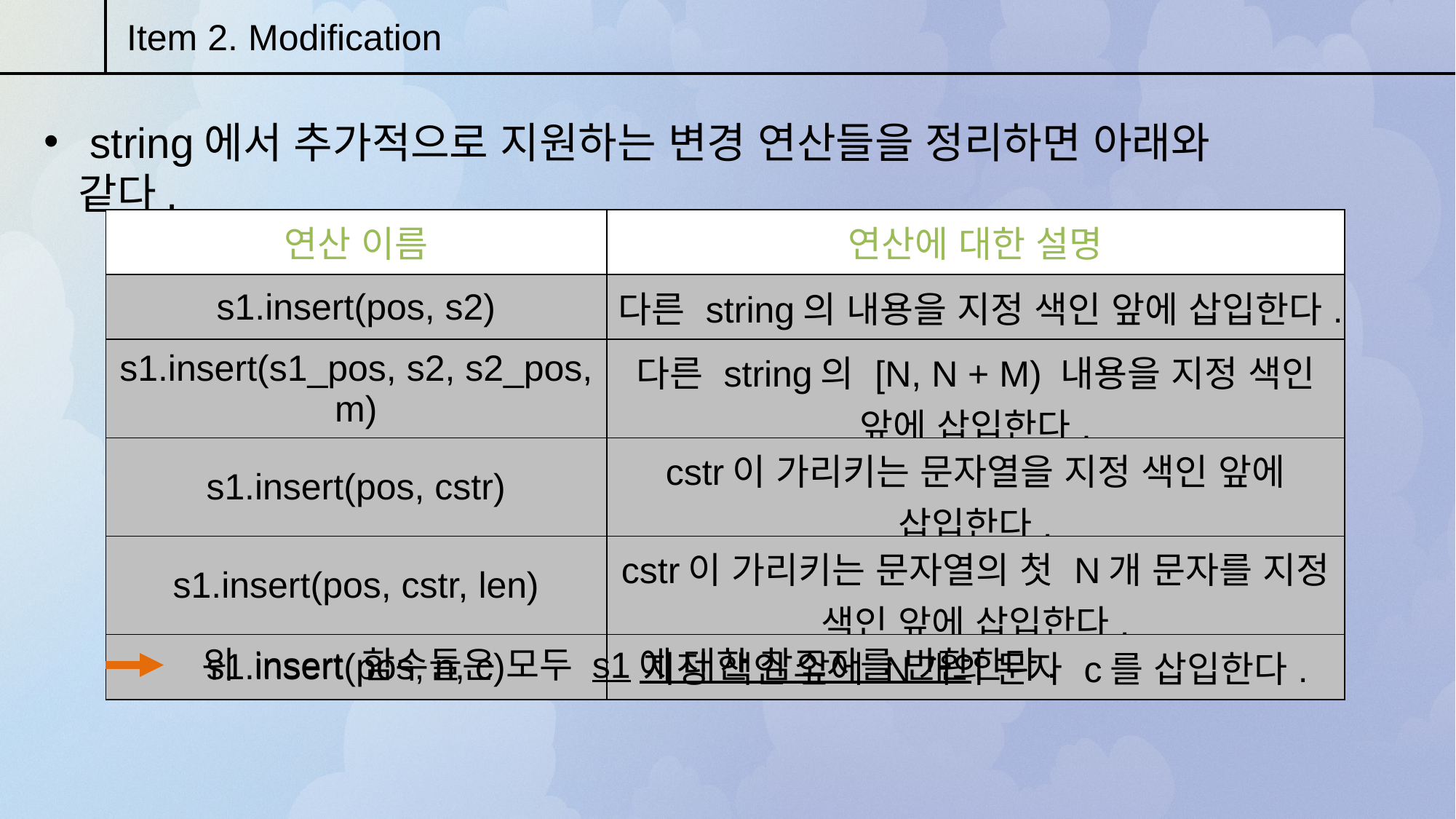

Item 2. Modification
 string에서 추가적으로 지원하는 변경 연산들을 정리하면 아래와 같다.
| 연산 이름 | 연산에 대한 설명 |
| --- | --- |
| s1.insert(pos, s2) | 다른 string의 내용을 지정 색인 앞에 삽입한다. |
| s1.insert(s1\_pos, s2, s2\_pos, m) | 다른 string의 [N, N + M) 내용을 지정 색인 앞에 삽입한다. |
| s1.insert(pos, cstr) | cstr이 가리키는 문자열을 지정 색인 앞에 삽입한다. |
| s1.insert(pos, cstr, len) | cstr이 가리키는 문자열의 첫 N개 문자를 지정 색인 앞에 삽입한다. |
| s1.insert(pos, n, c) | 지정 색인 앞에 N개의 문자 c를 삽입한다. |
위 insert 함수들은 모두 s1에 대한 참조자를 반환한다.